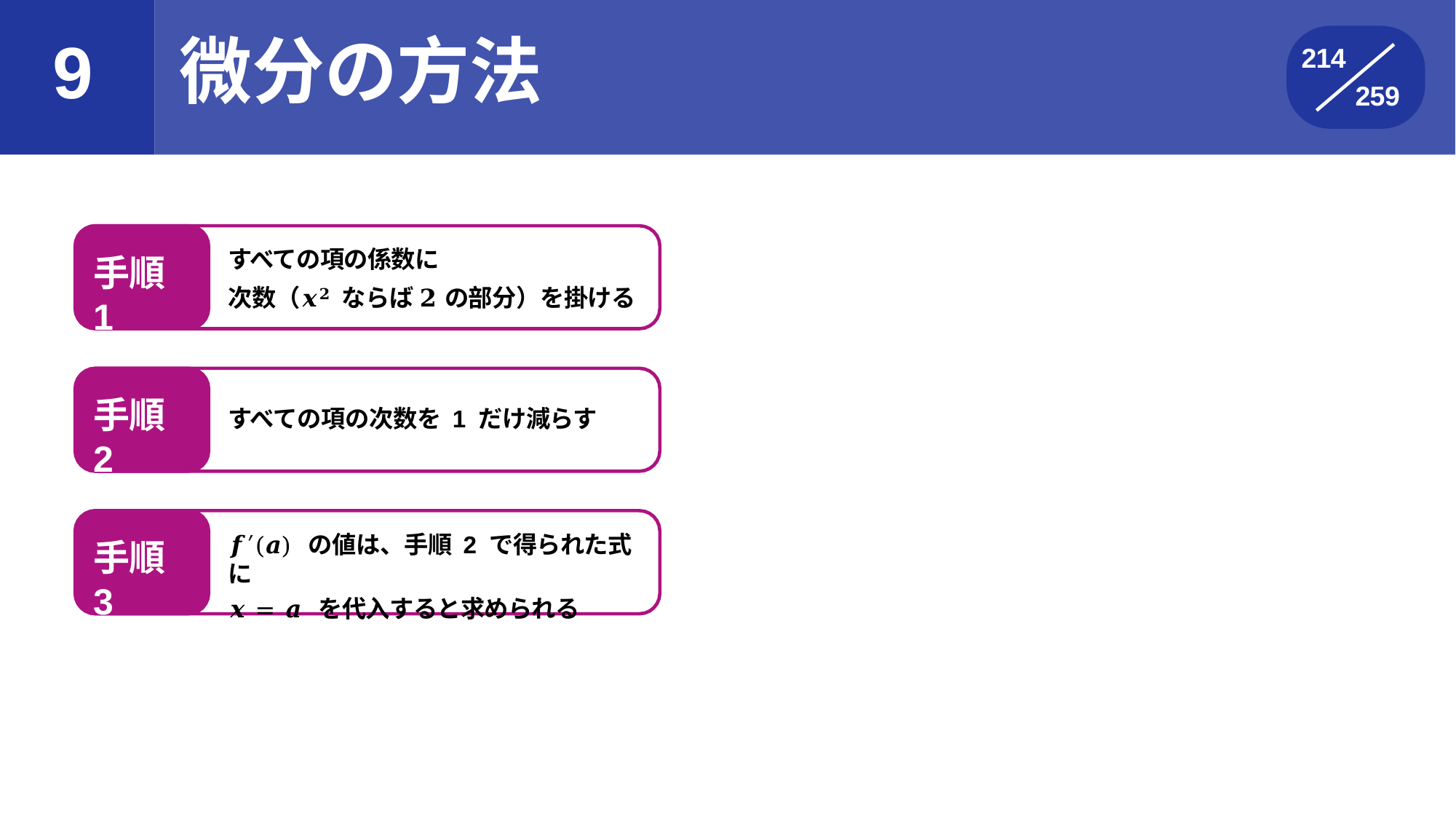

微分の方法
# 9
214
259

すべての項の係数に
次数（𝒙𝟐 ならば 𝟐 の部分）を掛ける
手順1

手順2
すべての項の次数を 1 だけ減らす

𝒇′(𝒂) の値は、手順 2 で得られた式に
𝒙 = 𝒂 を代入すると求められる
手順3